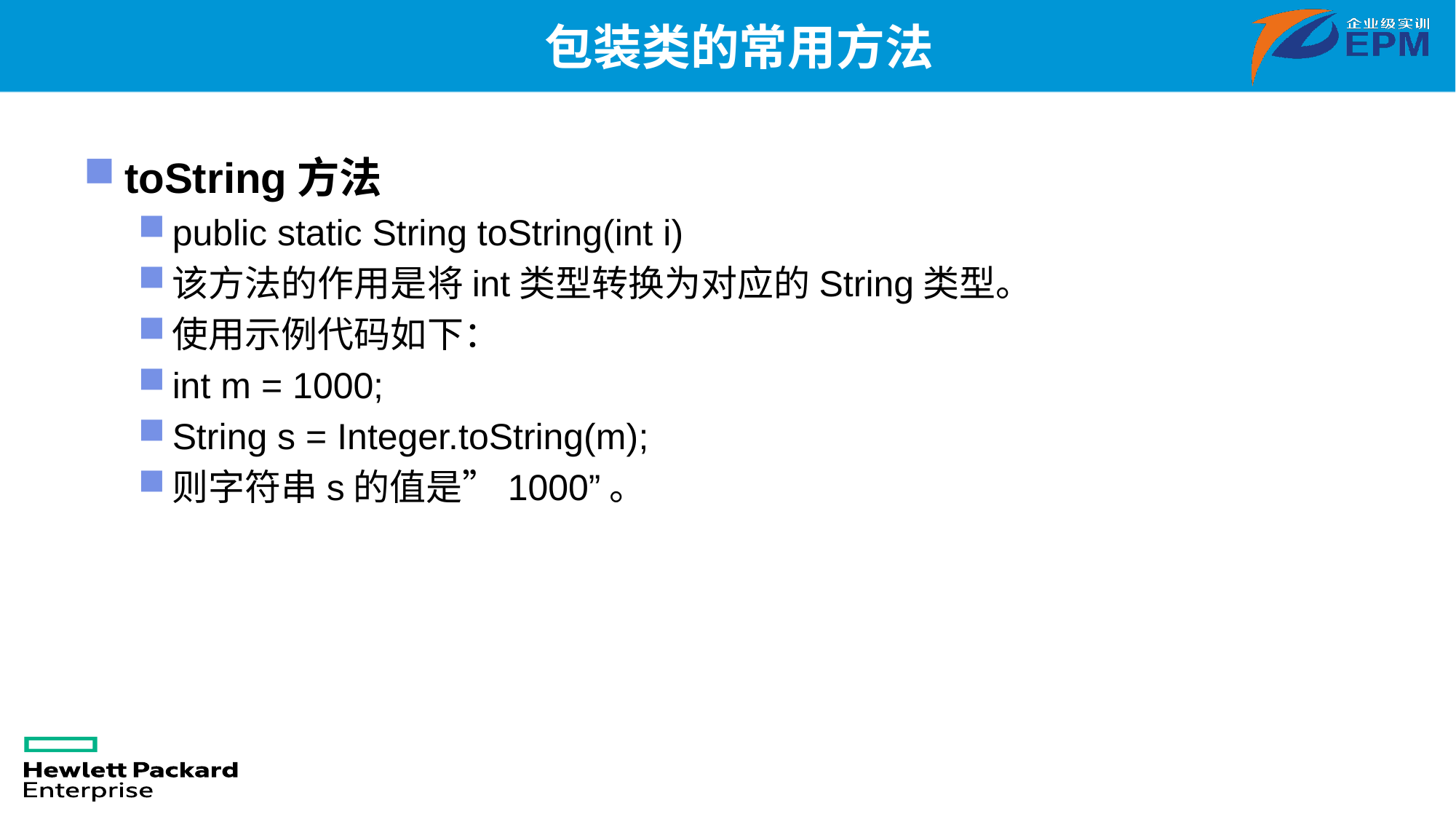

# 包装类的常用方法
toString方法
public static String toString(int i)
该方法的作用是将int类型转换为对应的String类型。
使用示例代码如下：
int m = 1000;
String s = Integer.toString(m);
则字符串s的值是”1000”。